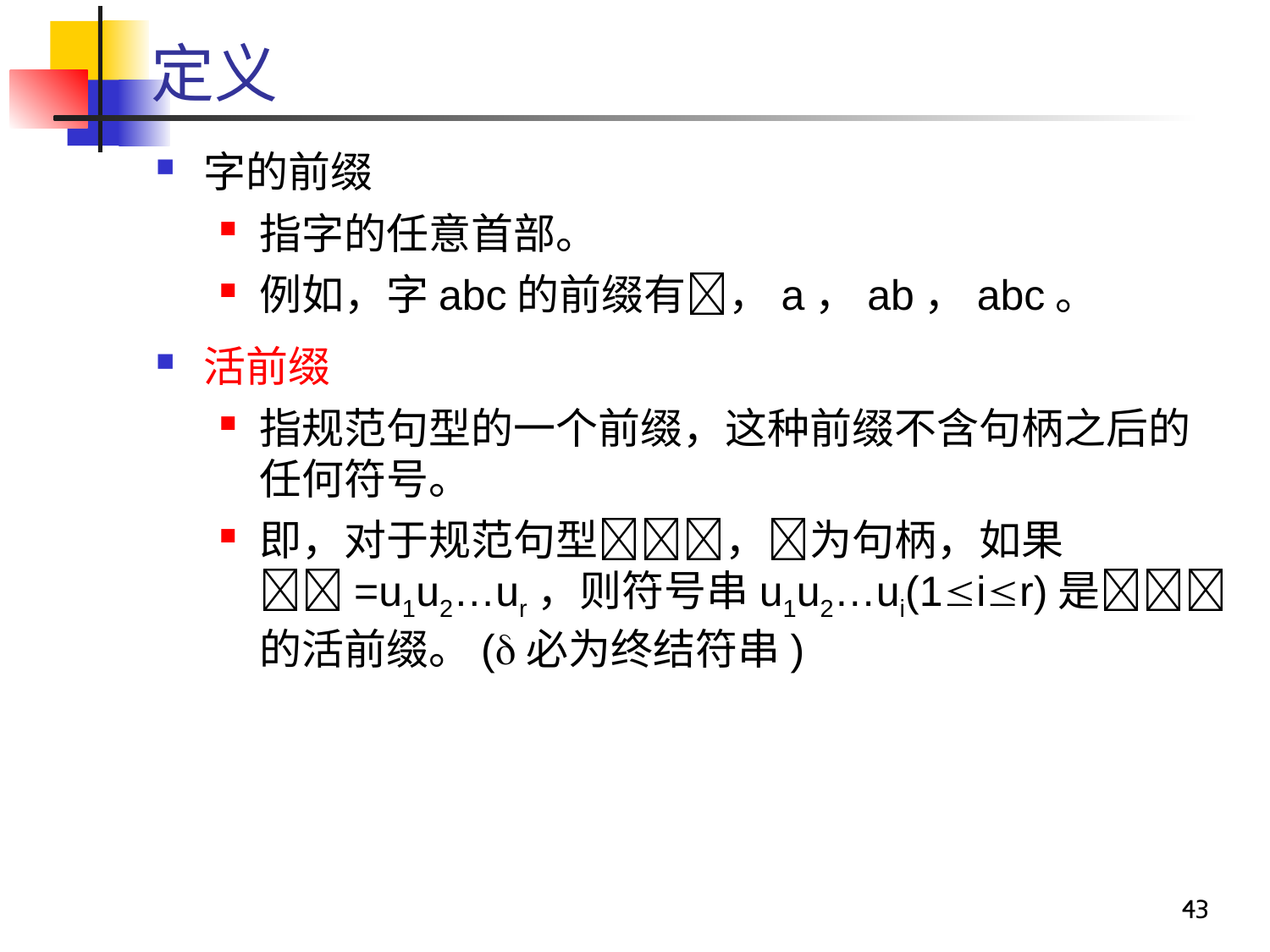

# 定义
字的前缀
指字的任意首部。
例如，字abc的前缀有ε，a，ab，abc。
活前缀
指规范句型的一个前缀，这种前缀不含句柄之后的任何符号。
即，对于规范句型αβδ，β为句柄，如果αβ=u1u2…ur，则符号串u1u2…ui(1≤i≤r)是αβδ的活前缀。(δ必为终结符串)

43